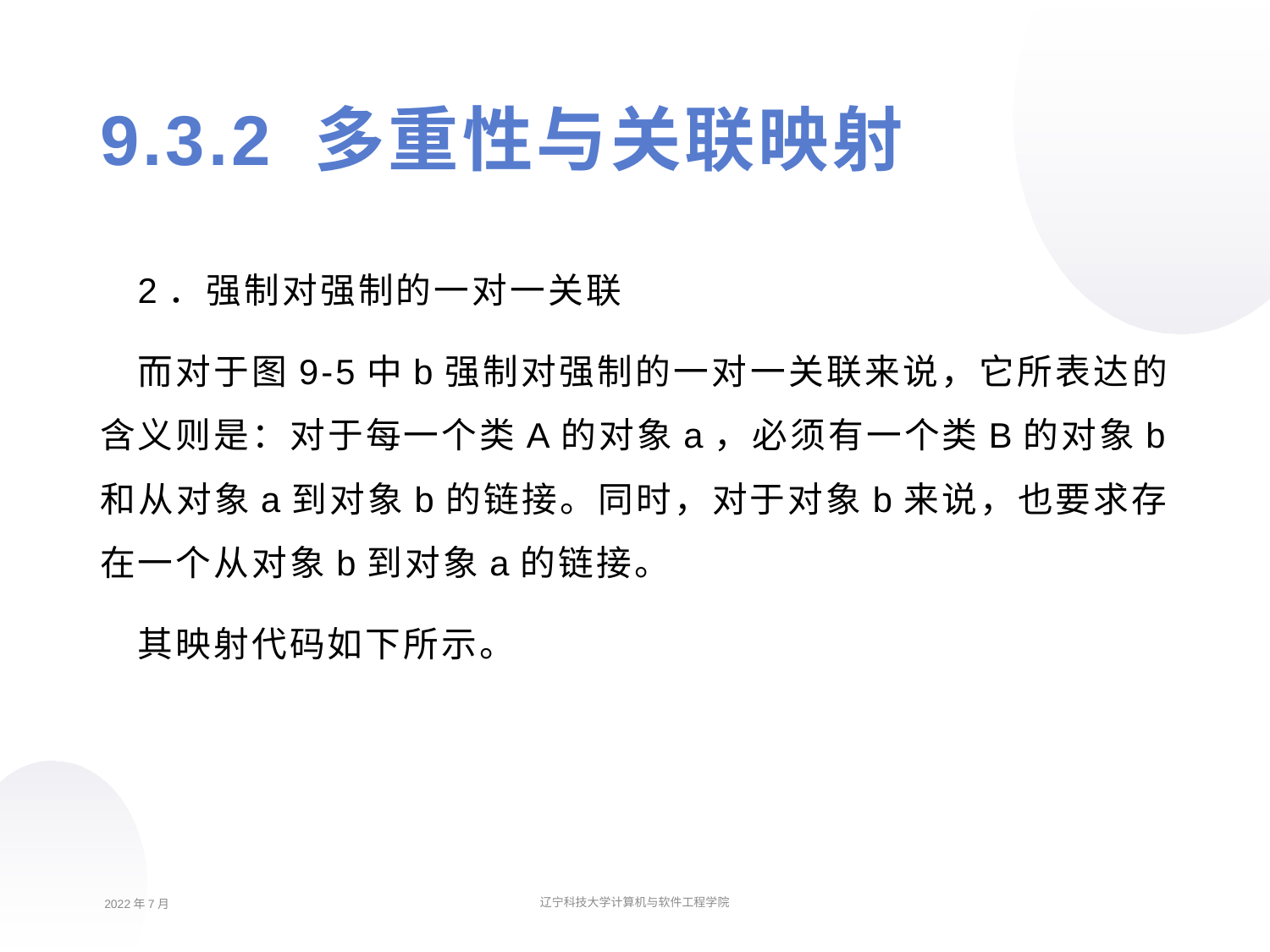

9.3.2 多重性与关联映射
2．强制对强制的一对一关联
而对于图9-5中b强制对强制的一对一关联来说，它所表达的含义则是：对于每一个类A的对象a，必须有一个类B的对象b和从对象a到对象b的链接。同时，对于对象b来说，也要求存在一个从对象b到对象a的链接。
其映射代码如下所示。

2022年7月
辽宁科技大学计算机与软件工程学院
54